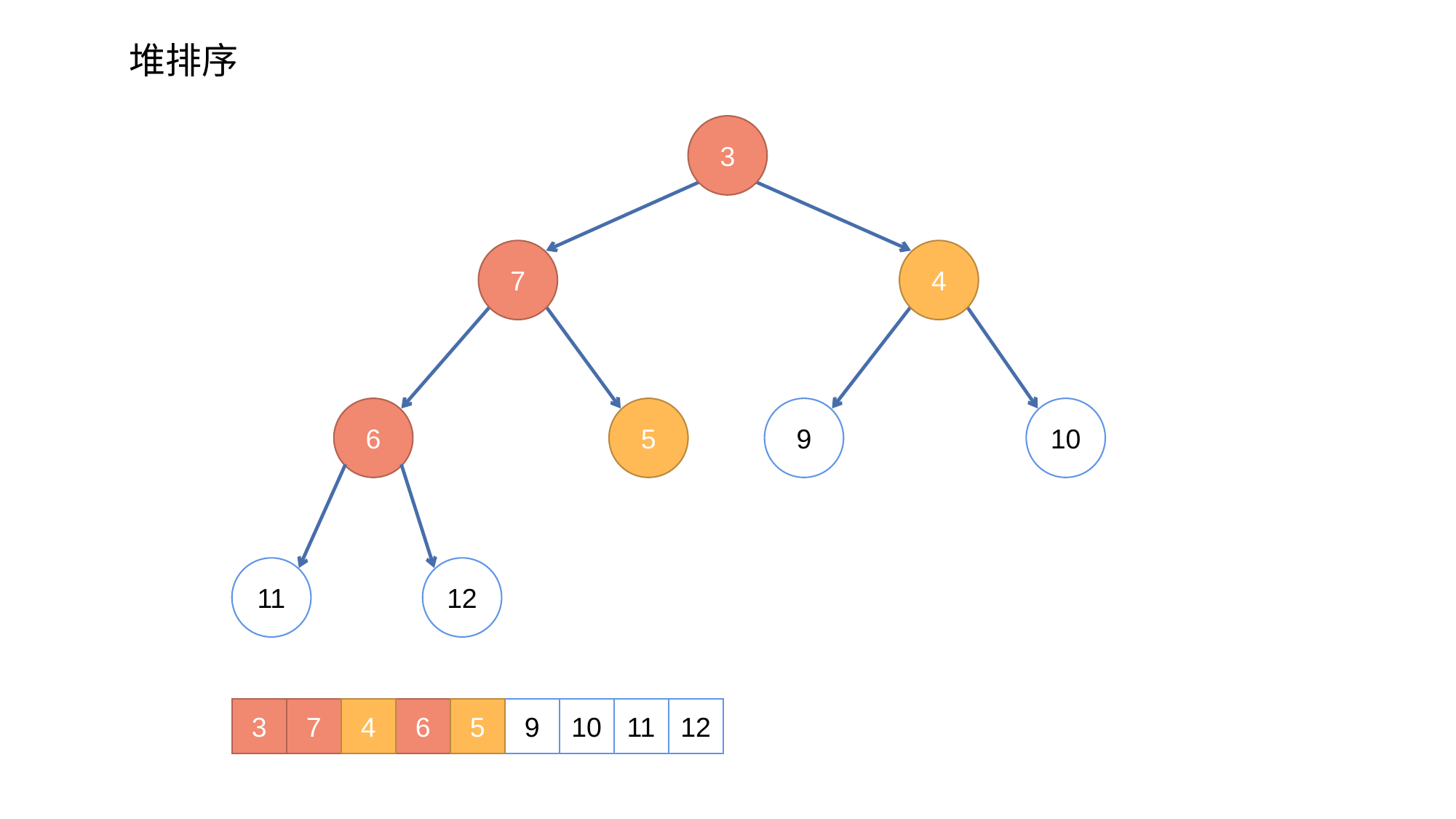

堆排序
3
7
4
6
5
9
10
11
12
3
7
4
6
5
9
10
11
12